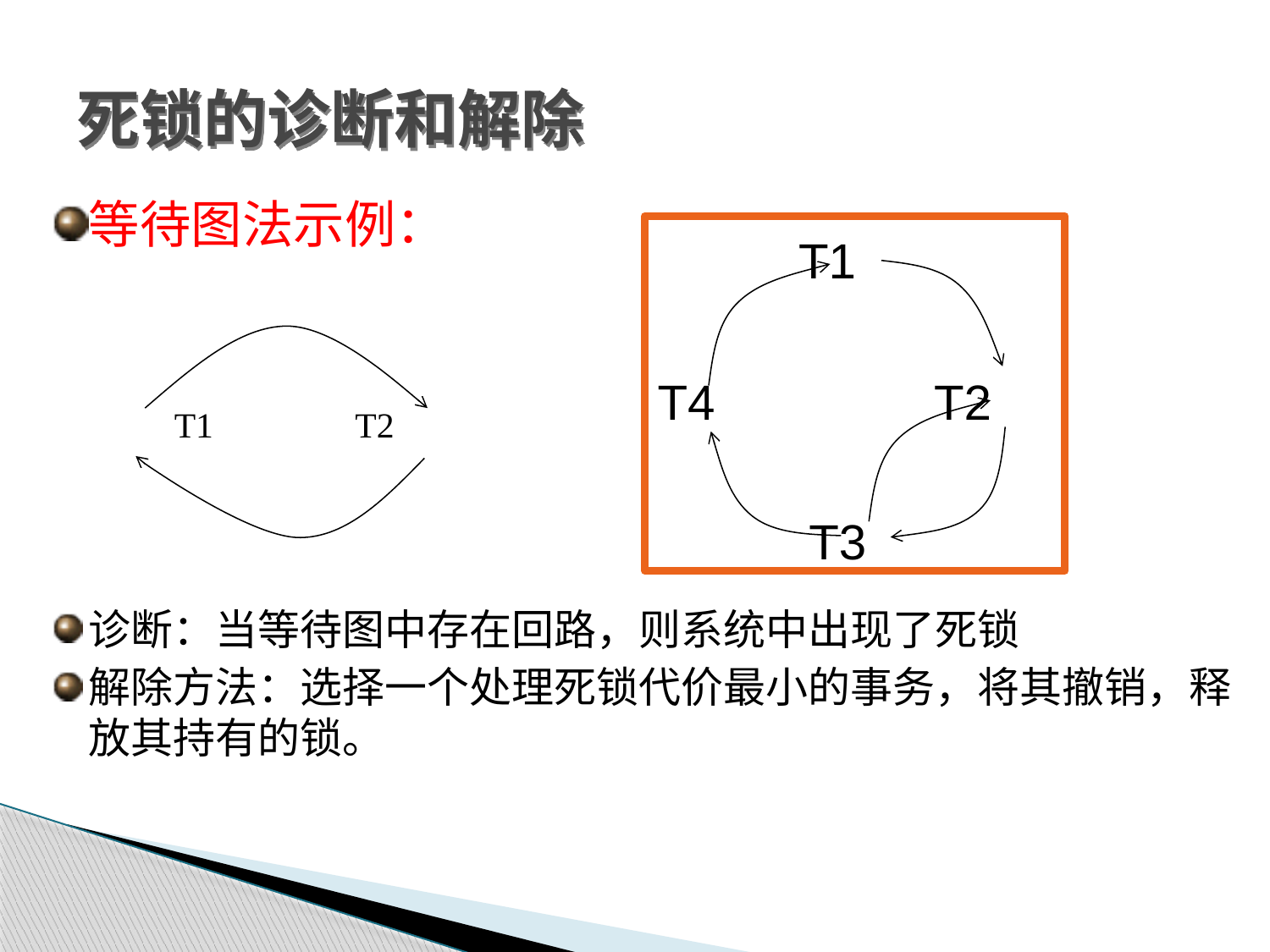

# 死锁的诊断和解除
等待图法示例：

诊断：当等待图中存在回路，则系统中出现了死锁
解除方法：选择一个处理死锁代价最小的事务，将其撤销，释放其持有的锁。
         T1

T4                T2

           T3

T1                T2